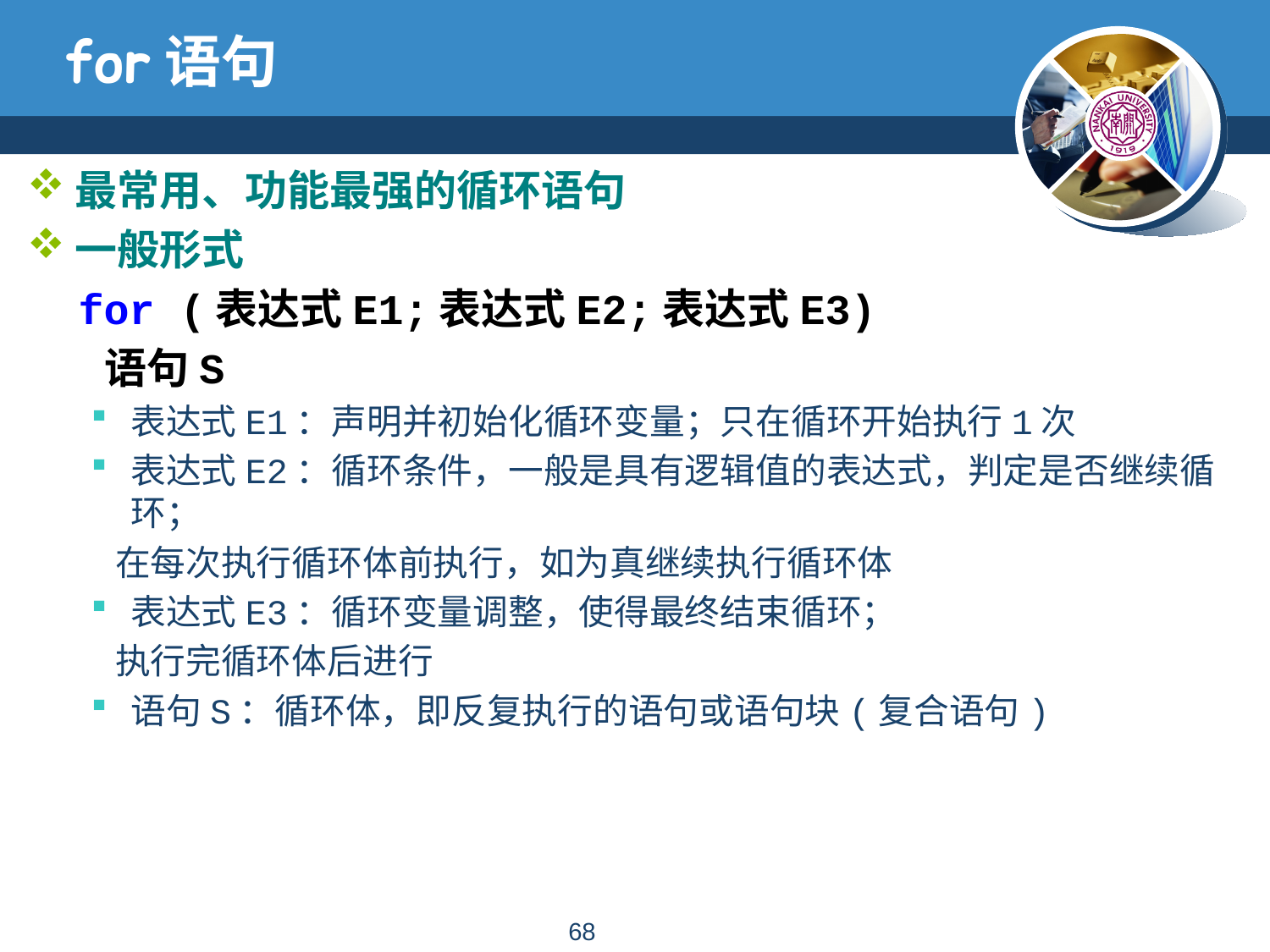

# for语句
最常用、功能最强的循环语句
一般形式
  for (表达式E1;表达式E2;表达式E3)
       语句S
表达式E1：声明并初始化循环变量；只在循环开始执行1次
表达式E2：循环条件，一般是具有逻辑值的表达式，判定是否继续循环；
  在每次执行循环体前执行，如为真继续执行循环体
表达式E3：循环变量调整，使得最终结束循环；
  执行完循环体后进行
语句S：循环体，即反复执行的语句或语句块(复合语句)

68